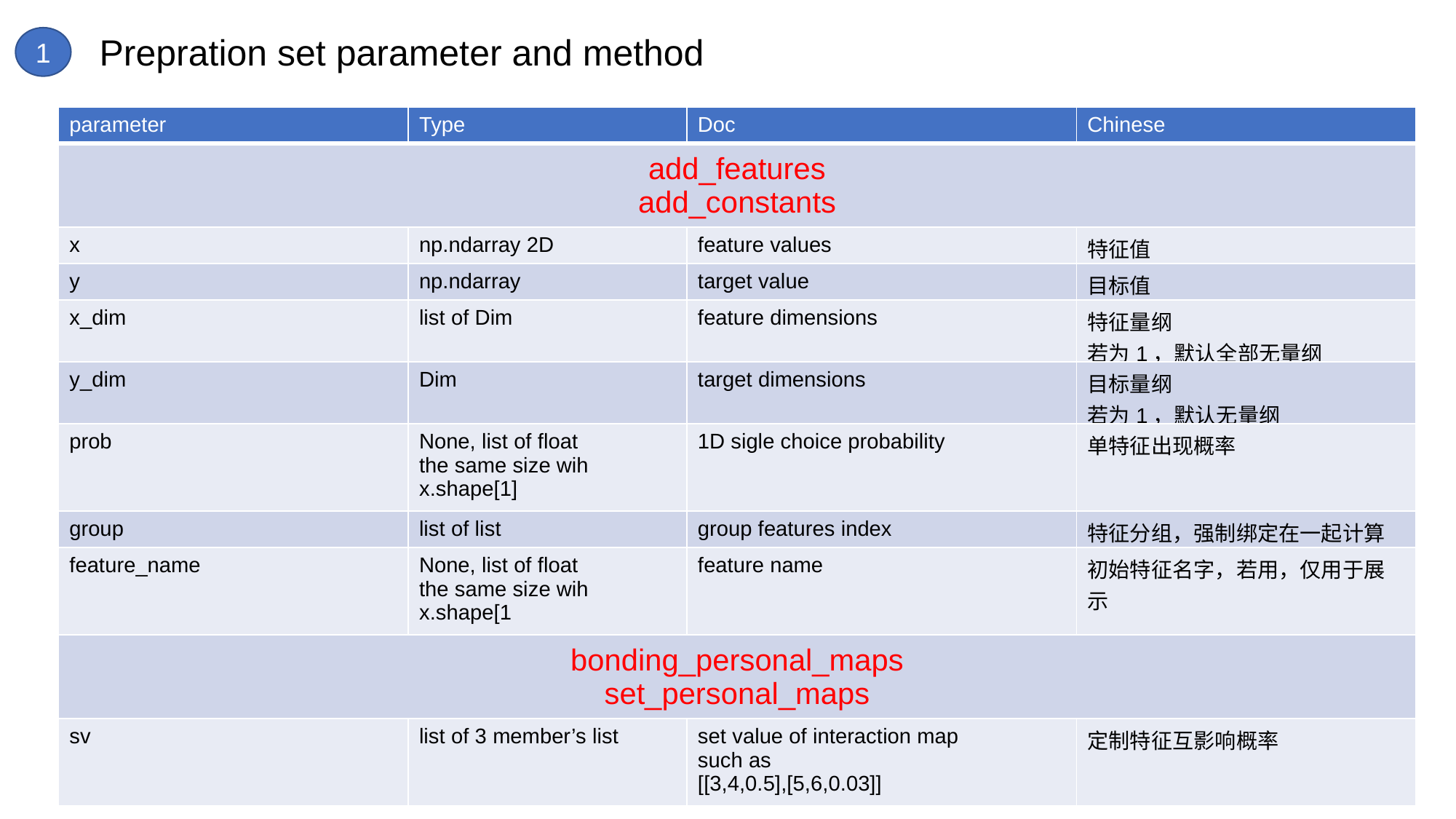

Prepration set parameter and method
1
| parameter | Type | Doc | Chinese |
| --- | --- | --- | --- |
| add\_features add\_constants |  |  |  |
| x | np.ndarray 2D | feature values | 特征值 |
| y | np.ndarray | target value | 目标值 |
| x\_dim | list of Dim | feature dimensions | 特征量纲 若为1，默认全部无量纲 |
| y\_dim | Dim | target dimensions | 目标量纲 若为1，默认无量纲 |
| prob | None, list of float the same size wih x.shape[1] | 1D sigle choice probability | 单特征出现概率 |
| group | list of list | group features index | 特征分组，强制绑定在一起计算 |
| feature\_name | None, list of float the same size wih x.shape[1 | feature name | 初始特征名字，若用，仅用于展示 |
| bonding\_personal\_maps set\_personal\_maps |  |  |  |
| sv | list of 3 member’s list | set value of interaction map such as [[3,4,0.5],[5,6,0.03]] | 定制特征互影响概率 |